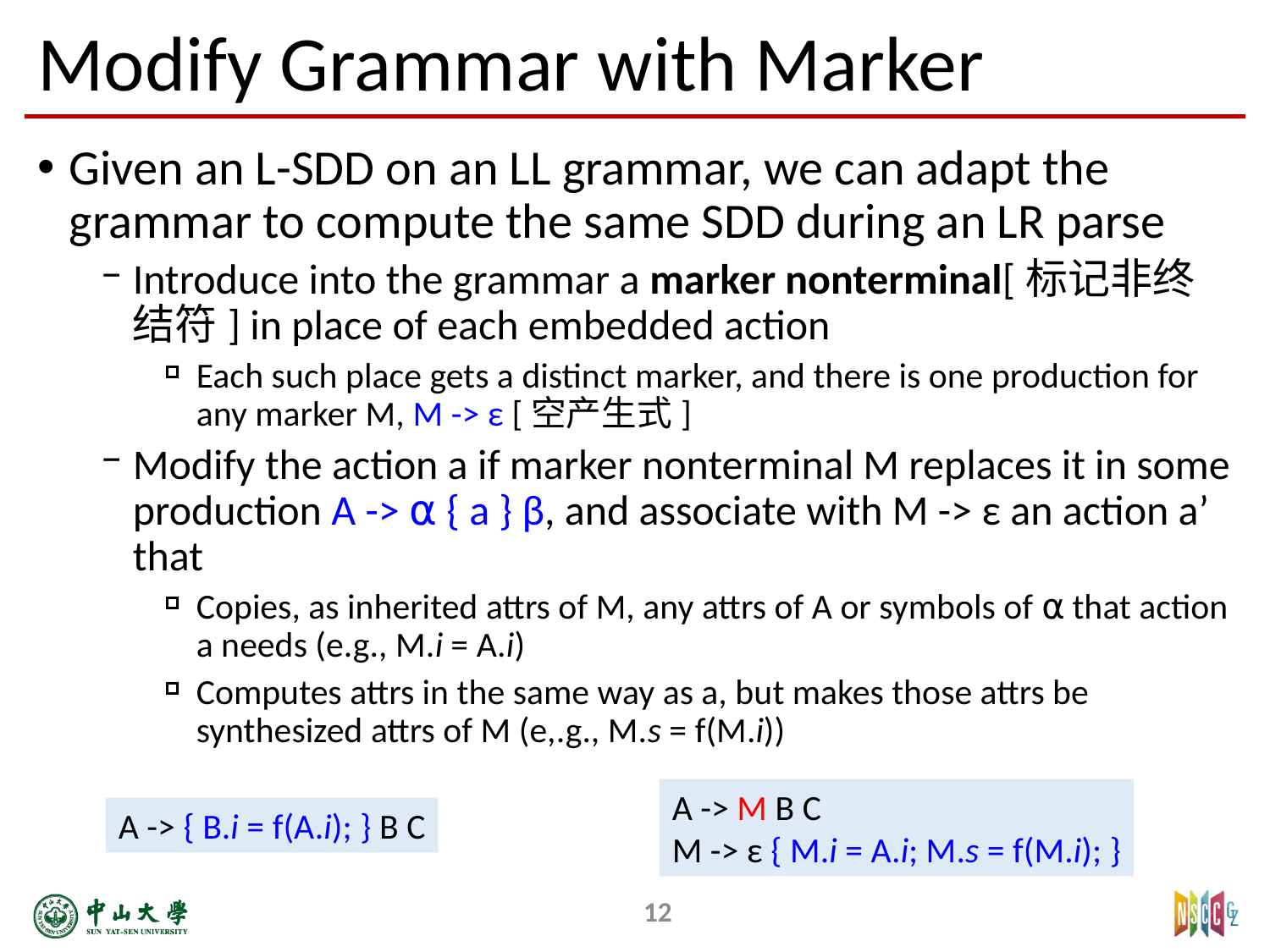

# Modify Grammar with Marker
Given an L-SDD on an LL grammar, we can adapt the grammar to compute the same SDD during an LR parse
Introduce into the grammar a marker nonterminal[标记非终结符] in place of each embedded action
Each such place gets a distinct marker, and there is one production for any marker M, M -> ε [空产生式]
Modify the action a if marker nonterminal M replaces it in some production A -> ⍺ { a } β, and associate with M -> ε an action a’ that
Copies, as inherited attrs of M, any attrs of A or symbols of ⍺ that action a needs (e.g., M.i = A.i)
Computes attrs in the same way as a, but makes those attrs be synthesized attrs of M (e,.g., M.s = f(M.i))
A -> M B C
M -> ε { M.i = A.i; M.s = f(M.i); }
A -> { B.i = f(A.i); } B C
12